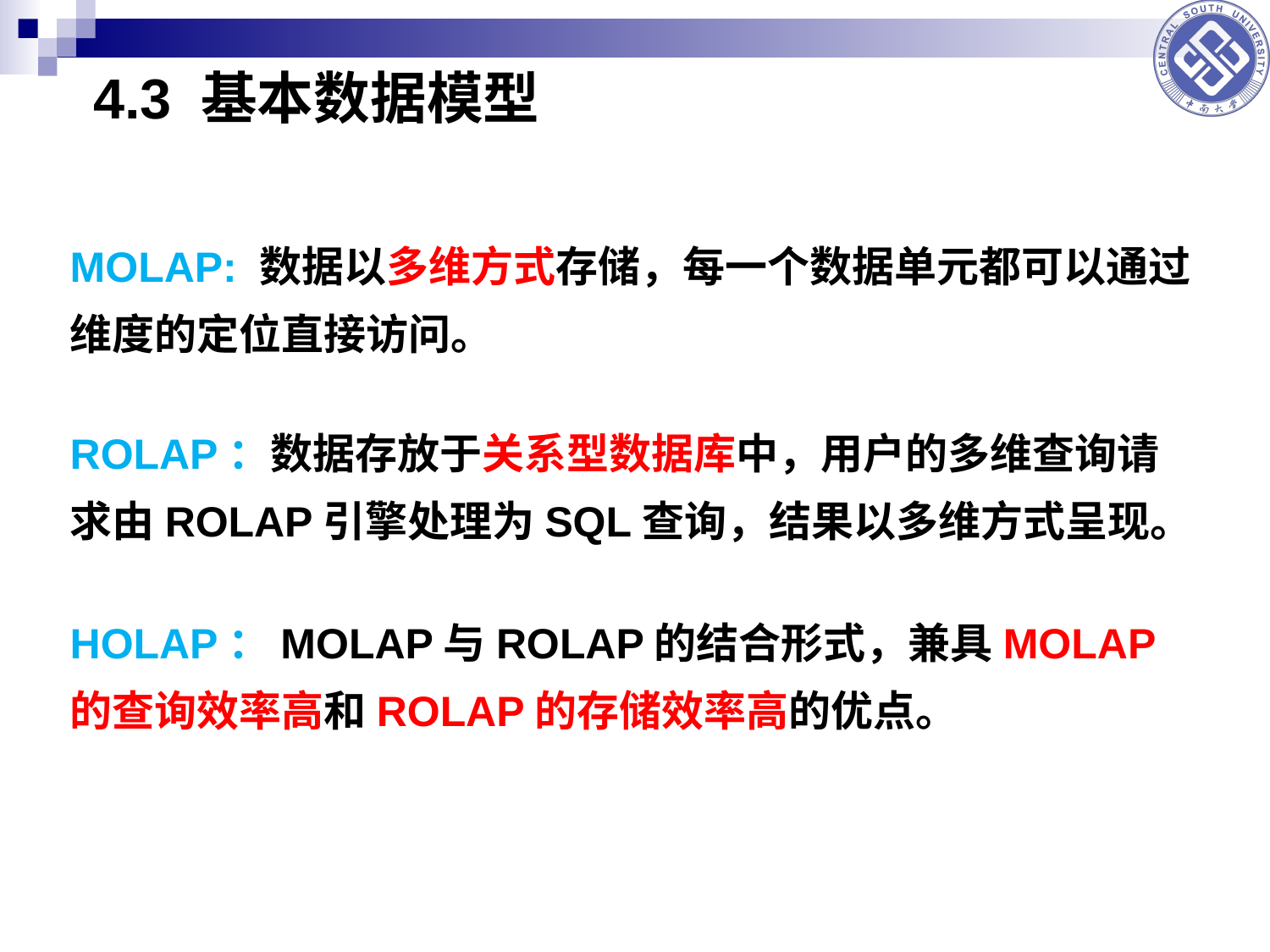

4.3 基本数据模型
MOLAP: 数据以多维方式存储，每一个数据单元都可以通过维度的定位直接访问。

ROLAP：数据存放于关系型数据库中，用户的多维查询请求由ROLAP引擎处理为SQL查询，结果以多维方式呈现。

HOLAP：MOLAP与ROLAP的结合形式，兼具MOLAP的查询效率高和ROLAP的存储效率高的优点。